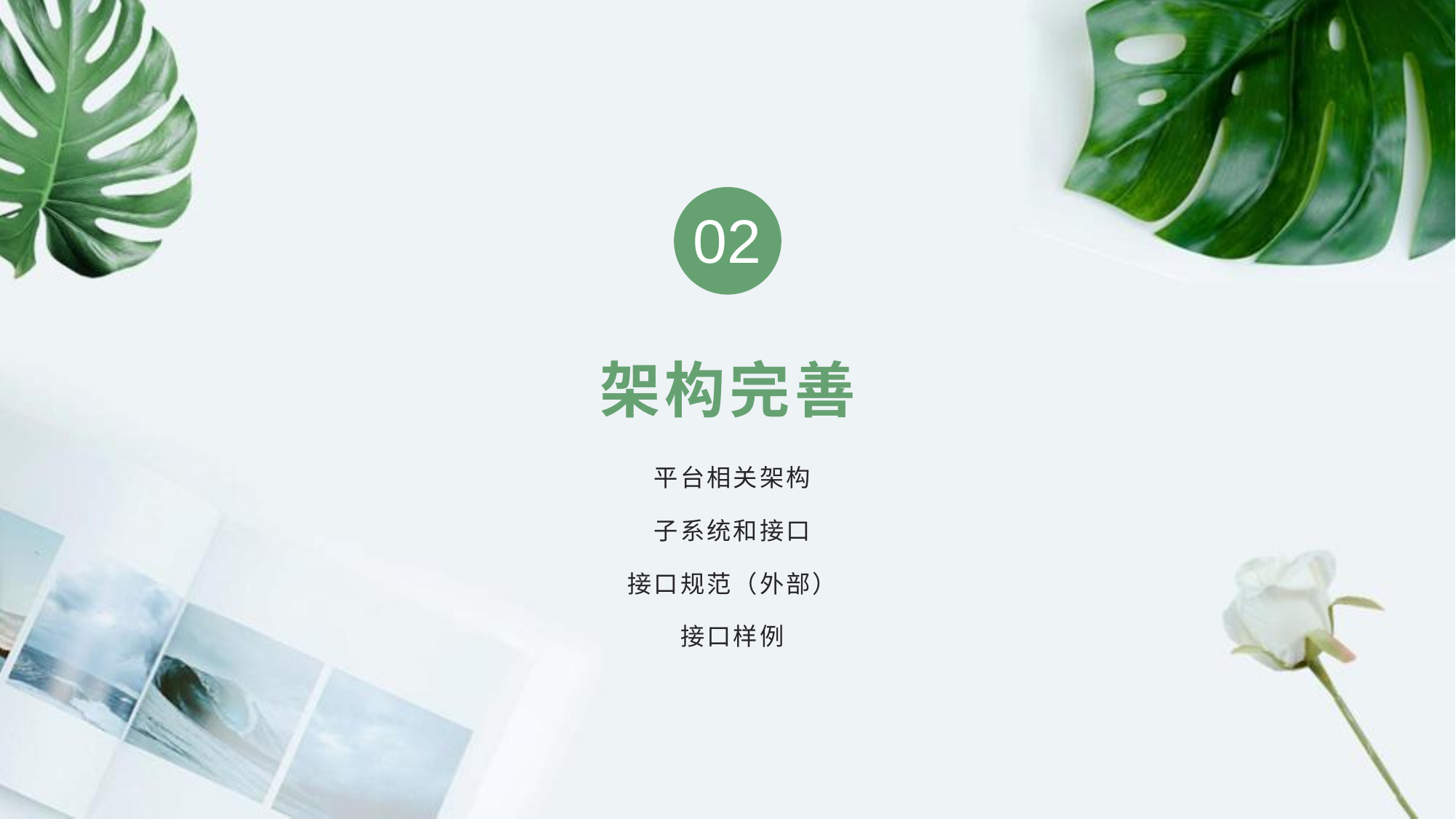

02
# 架构完善
平台相关架构
子系统和接口
接口规范（外部）
接口样例